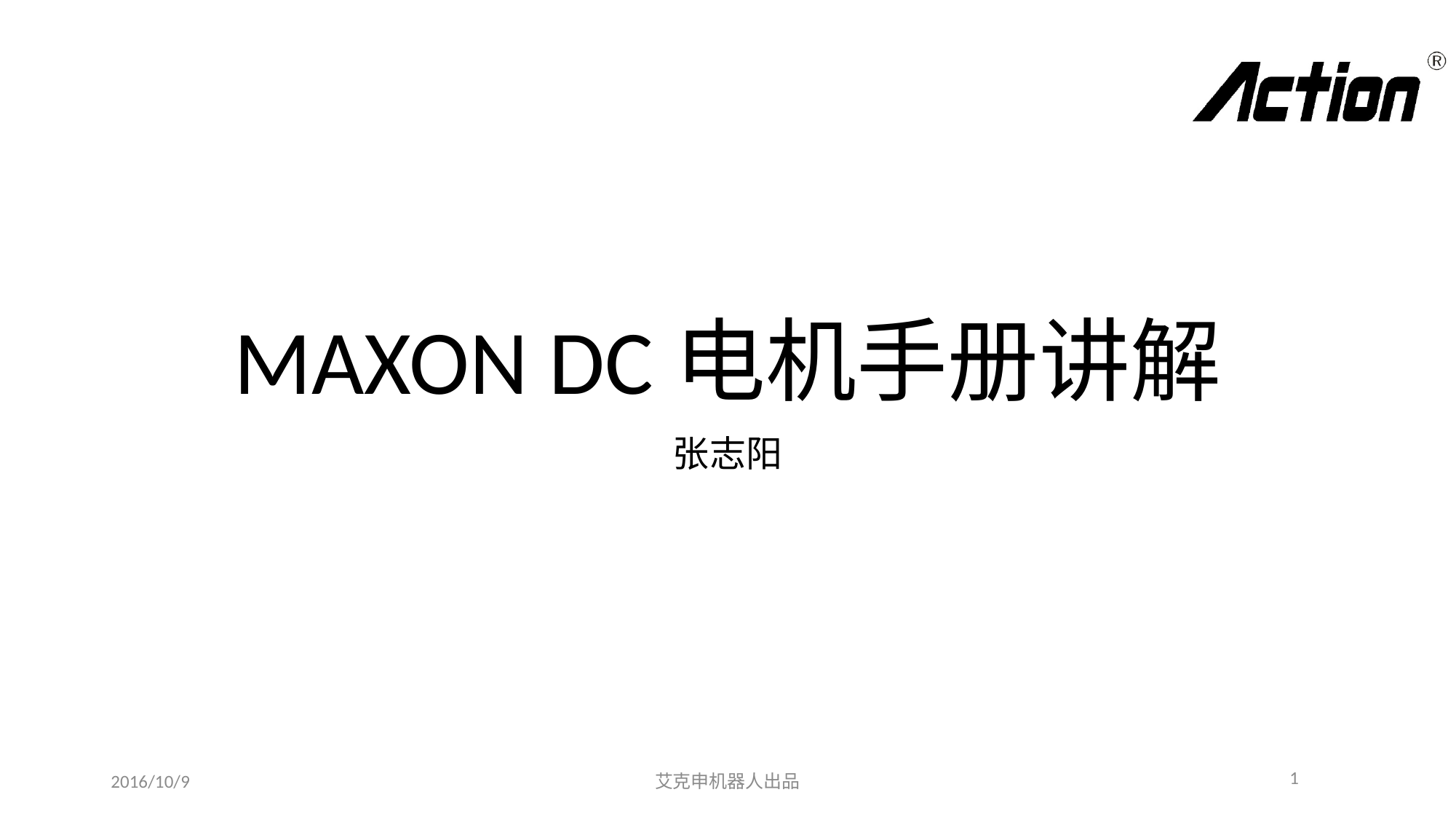

# MAXON DC电机手册讲解
张志阳
1
2016/10/9
艾克申机器人出品